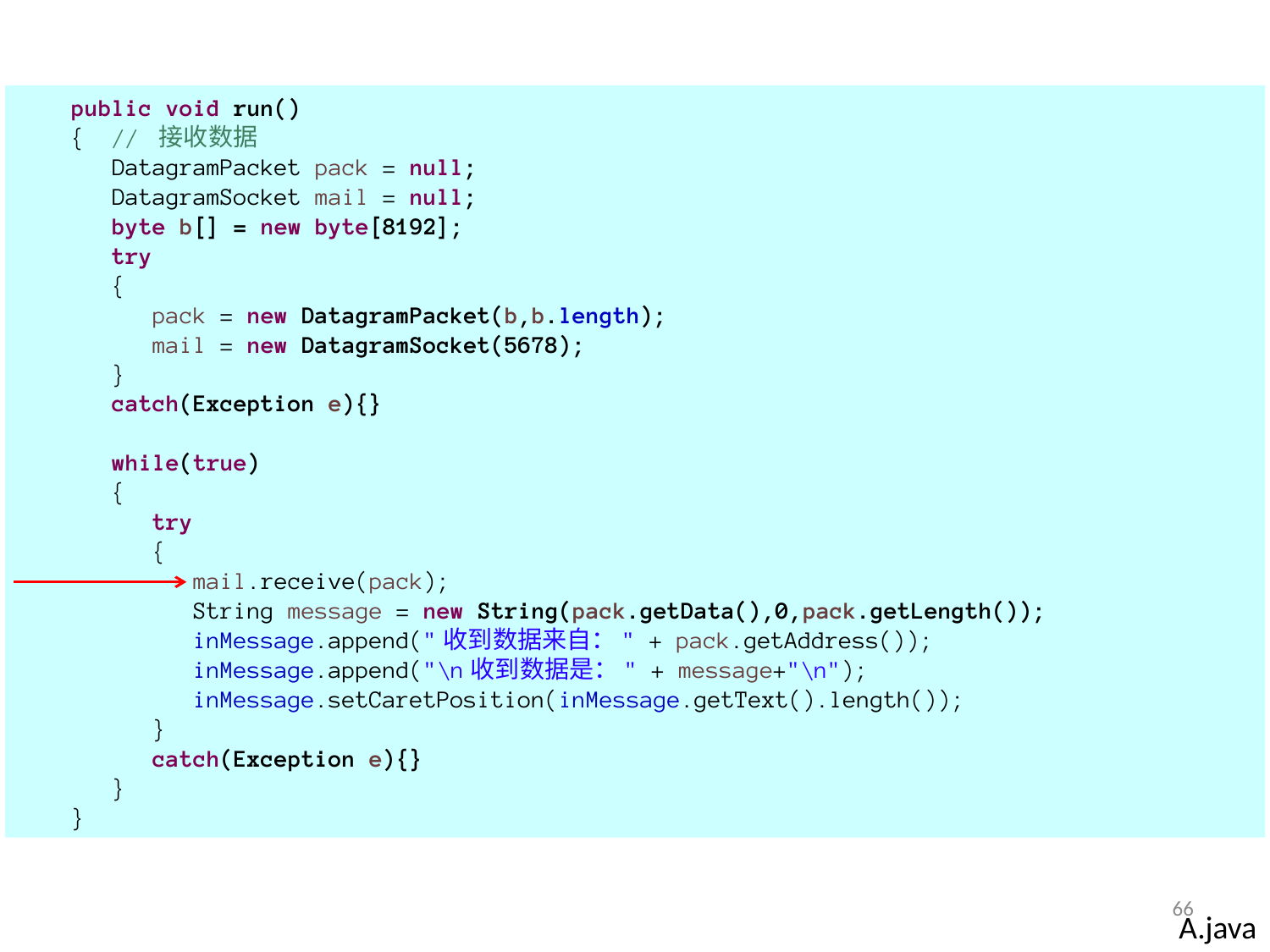

public void run()
    {  // 接收数据
       DatagramPacket pack = null;
       DatagramSocket mail = null;
       byte b[] = new byte[8192];
       try
       {
          pack = new DatagramPacket(b,b.length);
          mail = new DatagramSocket(5678);
       }
       catch(Exception e){}

       while(true)
       {
          try
          {
             mail.receive(pack);
             String message = new String(pack.getData(),0,pack.getLength());
             inMessage.append("收到数据来自：" + pack.getAddress());
             inMessage.append("\n收到数据是：" + message+"\n");
             inMessage.setCaretPosition(inMessage.getText().length());
          }
          catch(Exception e){}
       }
    }
66
A.java